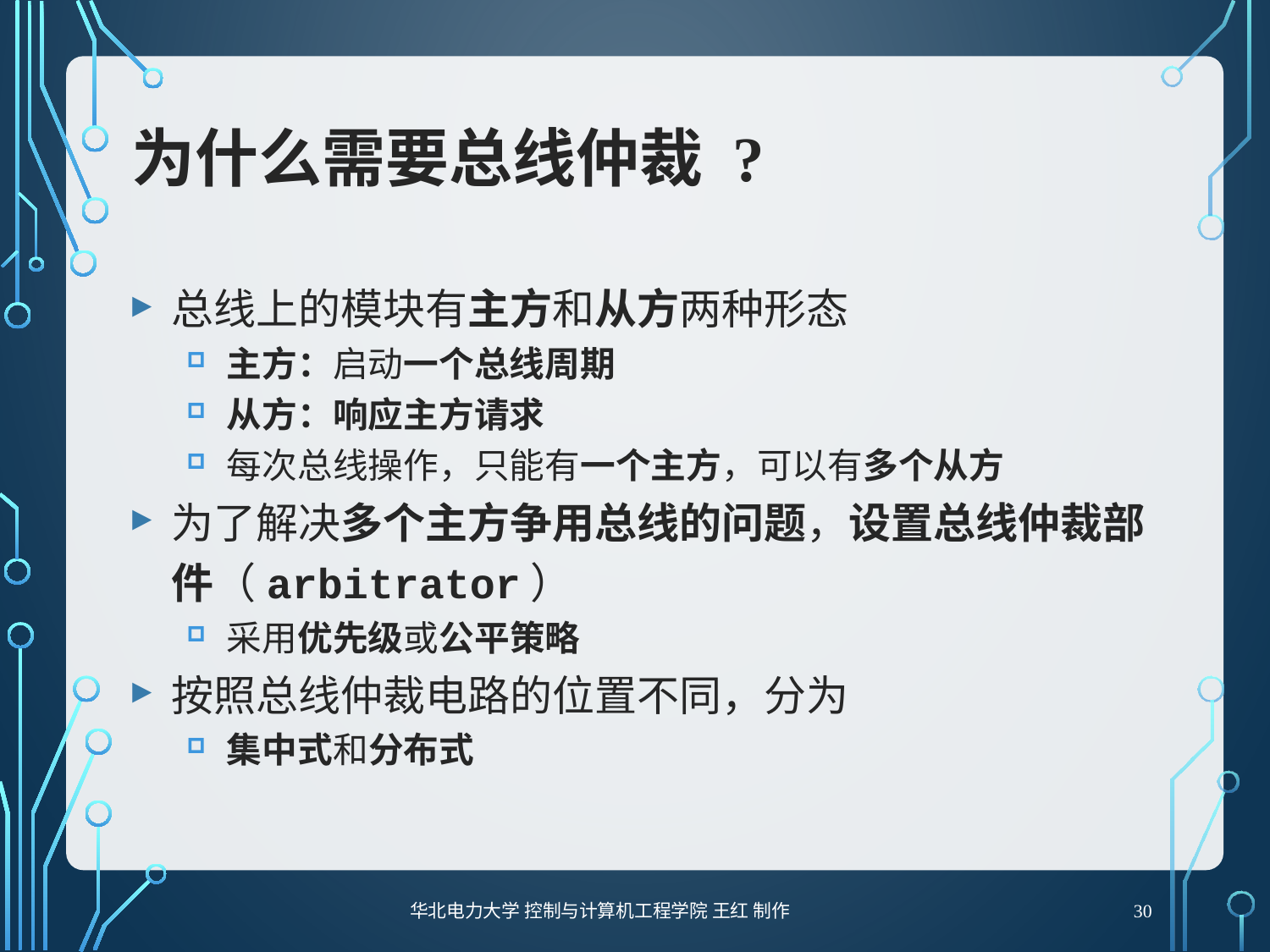

# 为什么需要总线仲裁 ?
总线上的模块有主方和从方两种形态
主方：启动一个总线周期
从方：响应主方请求
每次总线操作，只能有一个主方，可以有多个从方
为了解决多个主方争用总线的问题，设置总线仲裁部件（arbitrator）
采用优先级或公平策略
按照总线仲裁电路的位置不同，分为
集中式和分布式
30
华北电力大学 控制与计算机工程学院 王红 制作